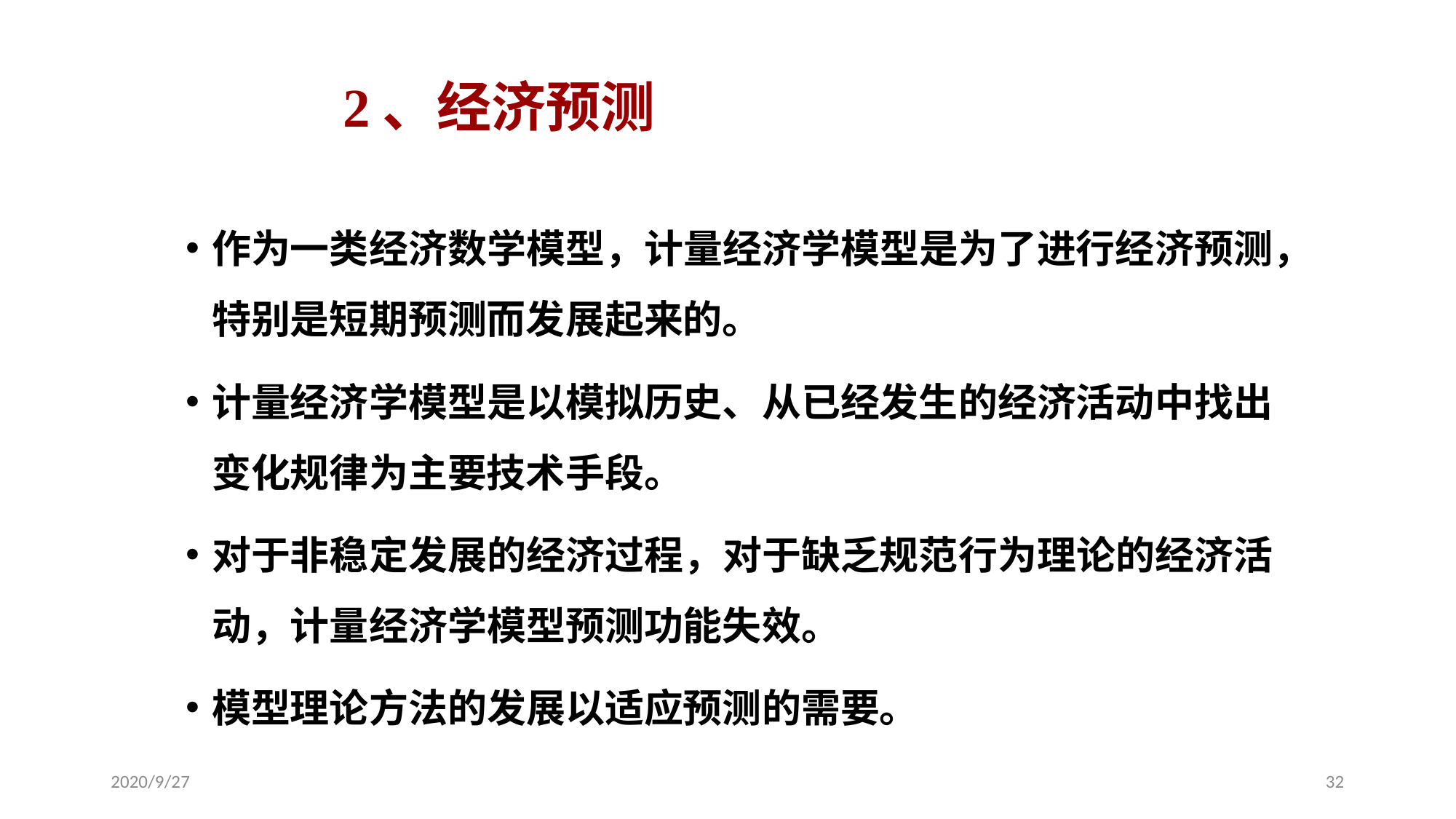

# 2、经济预测
作为一类经济数学模型，计量经济学模型是为了进行经济预测，特别是短期预测而发展起来的。
计量经济学模型是以模拟历史、从已经发生的经济活动中找出变化规律为主要技术手段。
对于非稳定发展的经济过程，对于缺乏规范行为理论的经济活动，计量经济学模型预测功能失效。
模型理论方法的发展以适应预测的需要。
2020/9/27
32